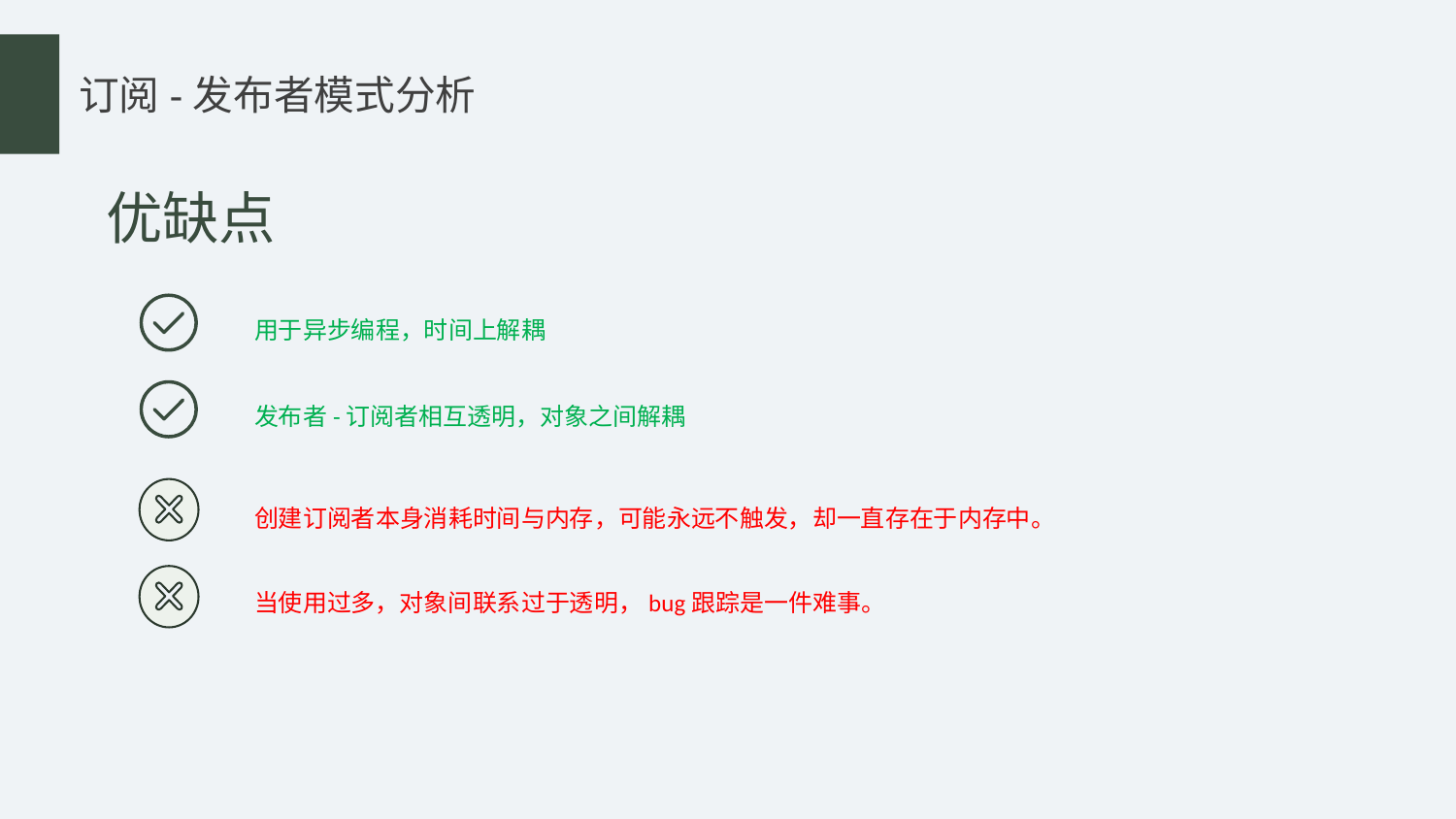

订阅-发布者模式分析
优缺点
用于异步编程，时间上解耦
发布者-订阅者相互透明，对象之间解耦
创建订阅者本身消耗时间与内存，可能永远不触发，却一直存在于内存中。
当使用过多，对象间联系过于透明，bug跟踪是一件难事。